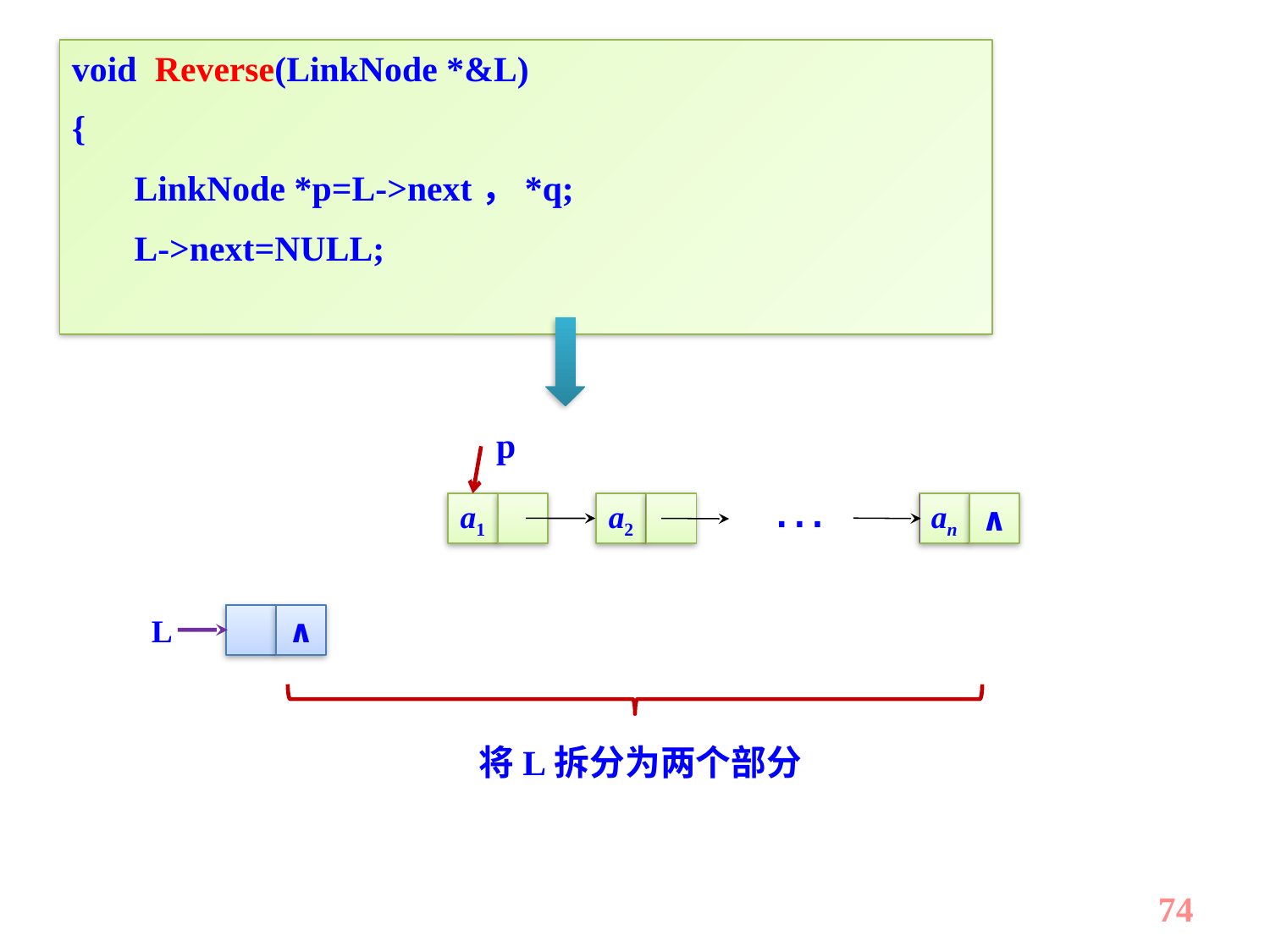

void  Reverse(LinkNode *&L)
{
       LinkNode *p=L->next，*q;
       L->next=NULL;

p
…
a1

a2

an
∧

L

∧

将L拆分为两个部分
74